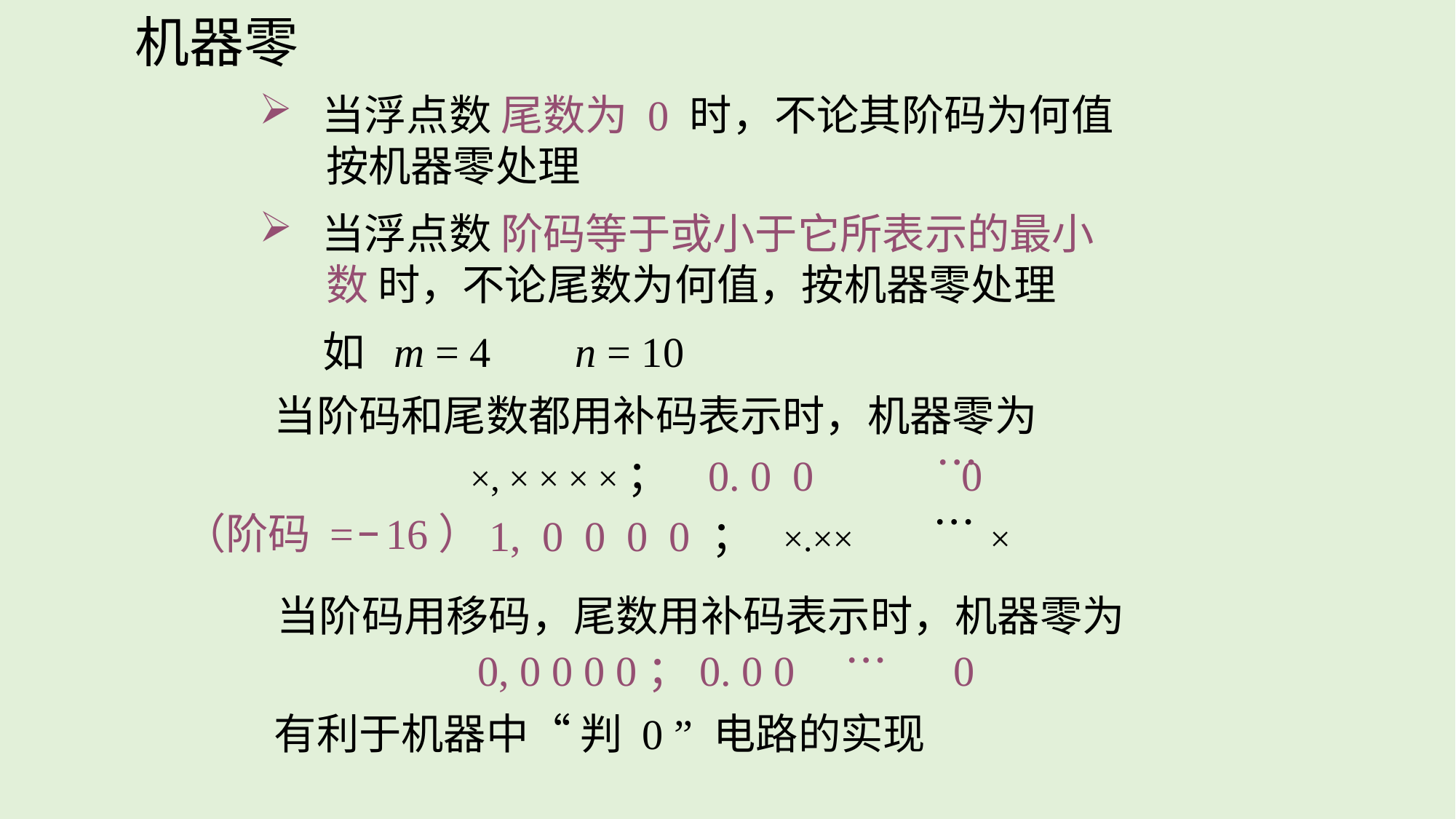

机器零
  当浮点数 尾数为 0 时，不论其阶码为何值
      按机器零处理
  当浮点数 阶码等于或小于它所表示的最小
      数 时，不论尾数为何值，按机器零处理
如  m = 4        n = 10
当阶码和尾数都用补码表示时，机器零为
　…
×, × × × ×；   0. 0  0              0
　…
  1,  0  0  0  0 ；  ×.××               ×
（阶码 =   16）

当阶码用移码，尾数用补码表示时，机器零为
　…
0, 0 0 0 0；0. 0 0               0
有利于机器中“ 判 0 ” 电路的实现